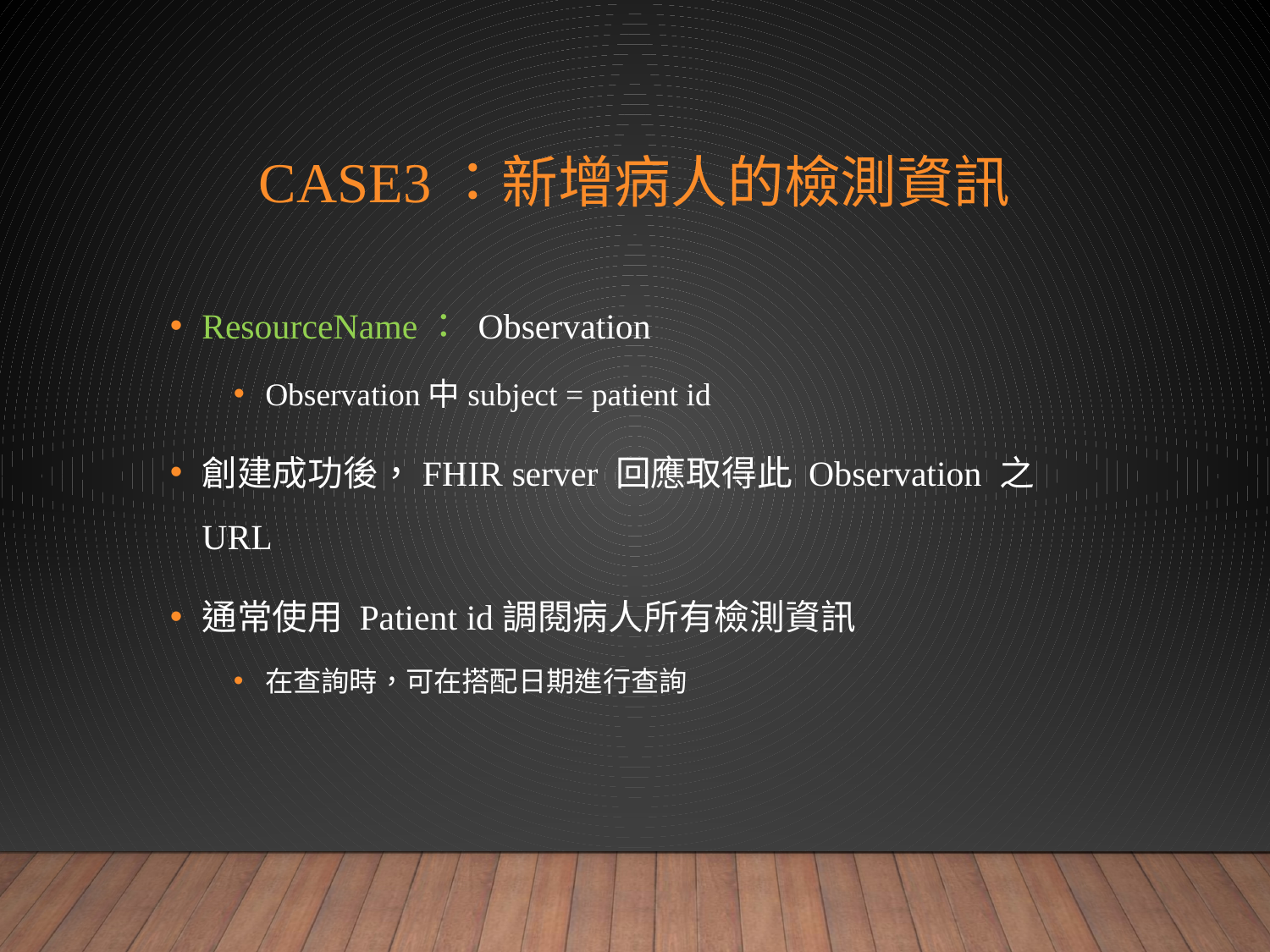

# Case3：新增病人的檢測資訊
ResourceName： Observation
Observation中subject = patient id
創建成功後，FHIR server 回應取得此 Observation 之 URL
通常使用 Patient id調閱病人所有檢測資訊
在查詢時，可在搭配日期進行查詢